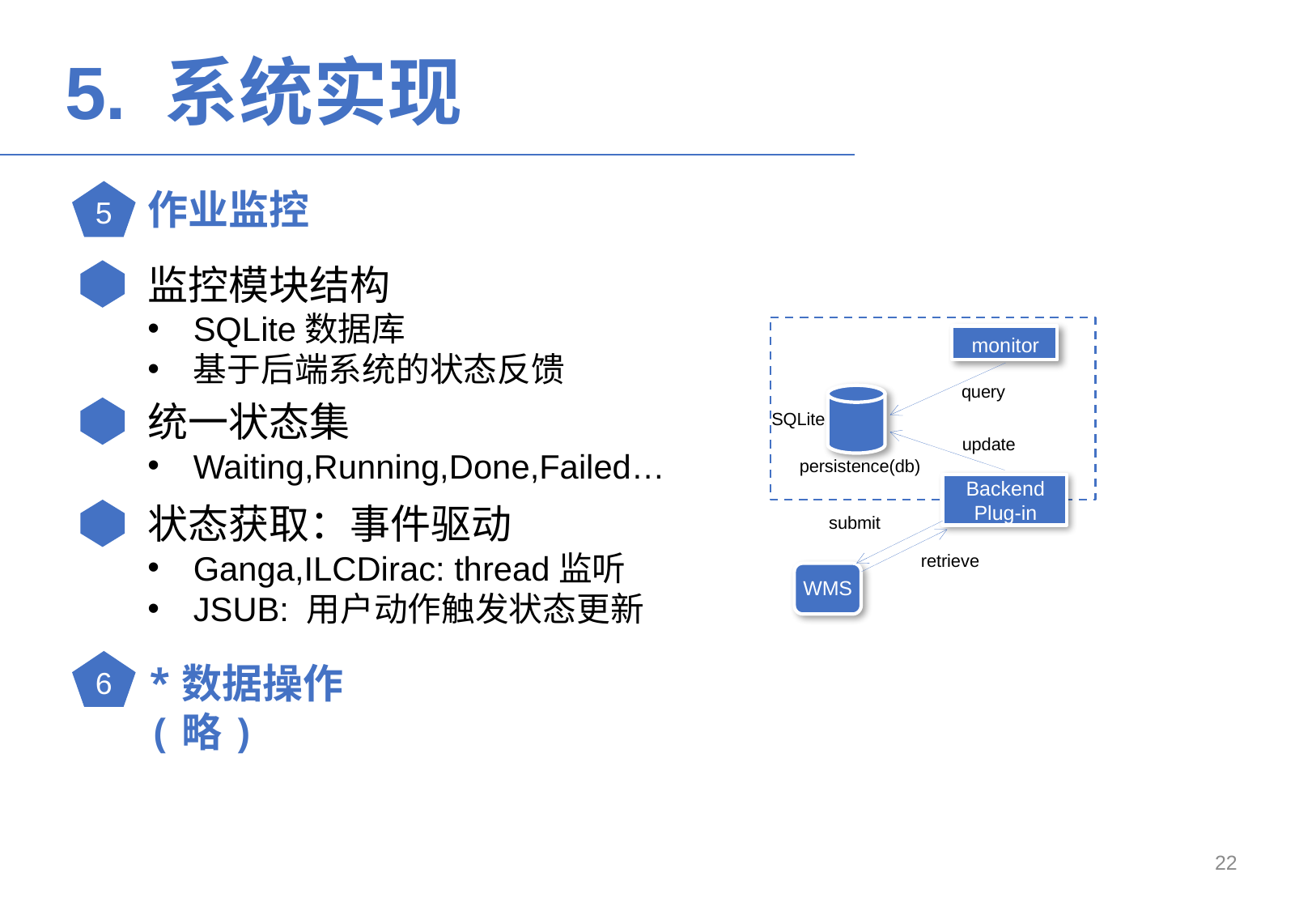

5. 系统实现
作业监控

5
监控模块结构
SQLite数据库
基于后端系统的状态反馈

monitor

query

统一状态集
Waiting,Running,Done,Failed…

SQLite
update

persistence(db)
Backend
Plug-in

状态获取：事件驱动
Ganga,ILCDirac: thread监听
JSUB: 用户动作触发状态更新

submit

retrieve

WMS

*数据操作(略)
6
22